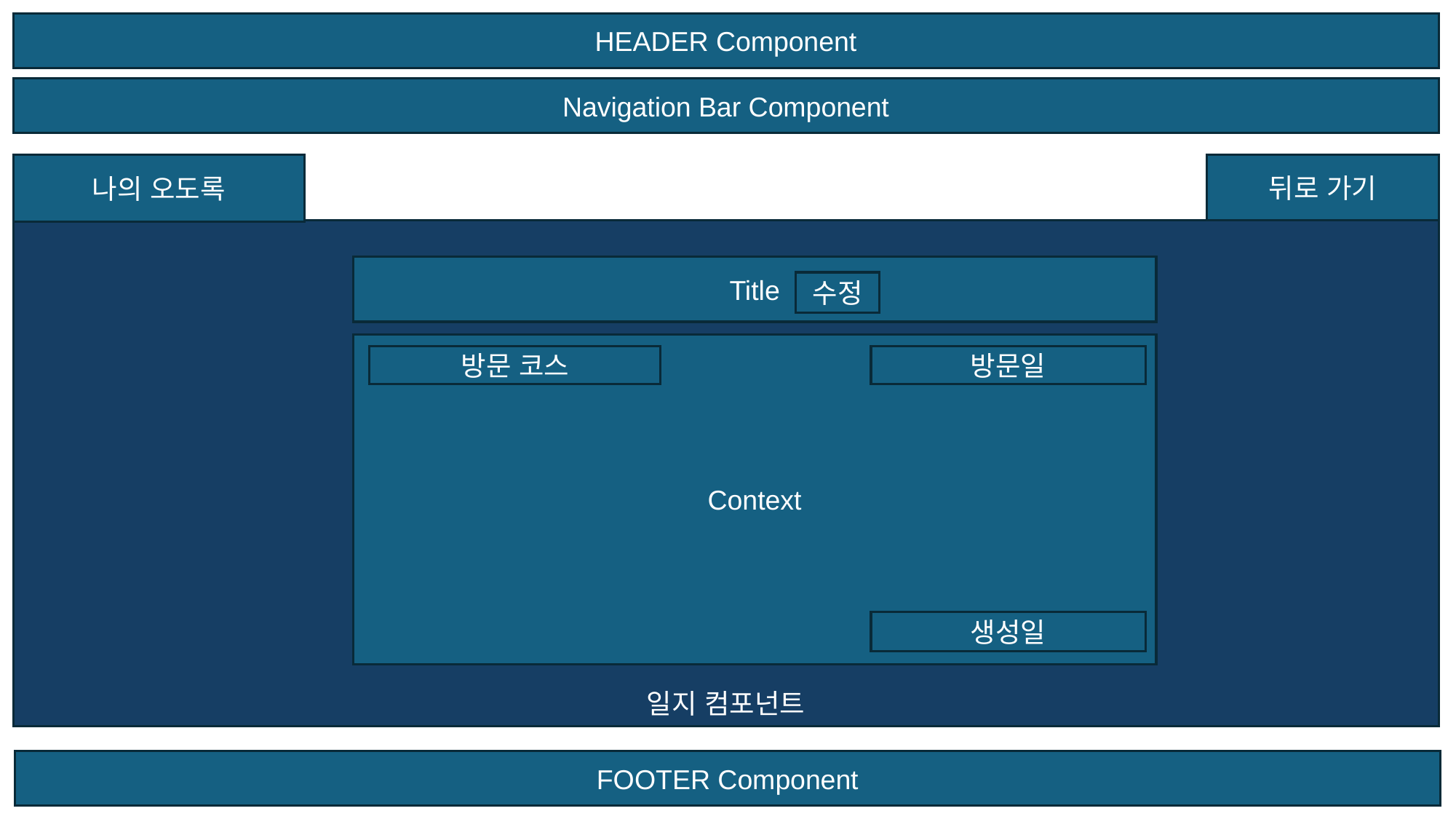

HEADER Component
Navigation Bar Component
뒤로 가기
나의 오도록

일지 컴포넌트
Title
수정
Context
방문 코스
방문일
생성일
FOOTER Component